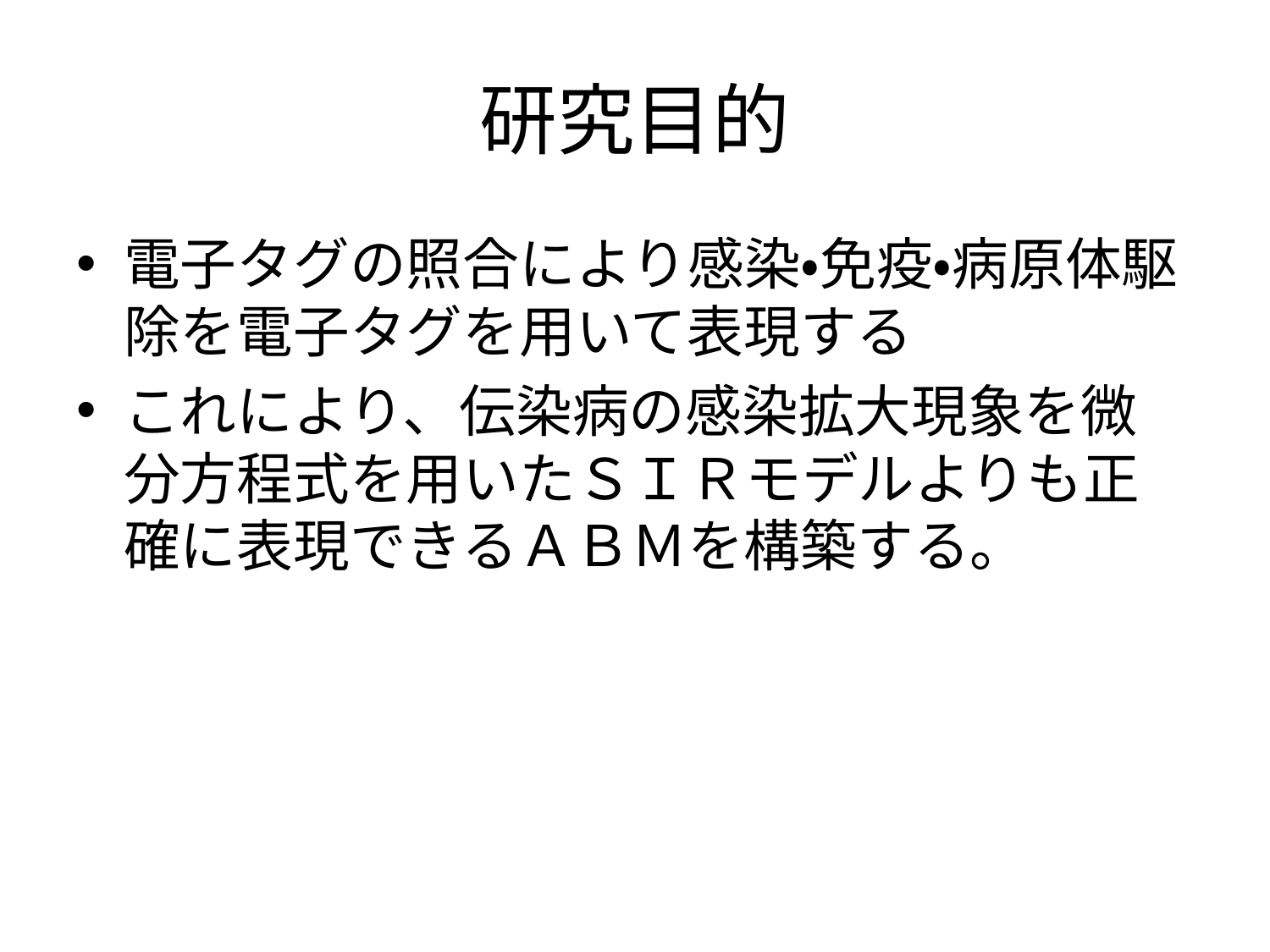

# 研究目的
電子タグの照合により感染・免疫・病原体駆除を電子タグを用いて表現する
これにより、伝染病の感染拡大現象を微分方程式を用いたＳＩＲモデルよりも正確に表現できるＡＢＭを構築する。